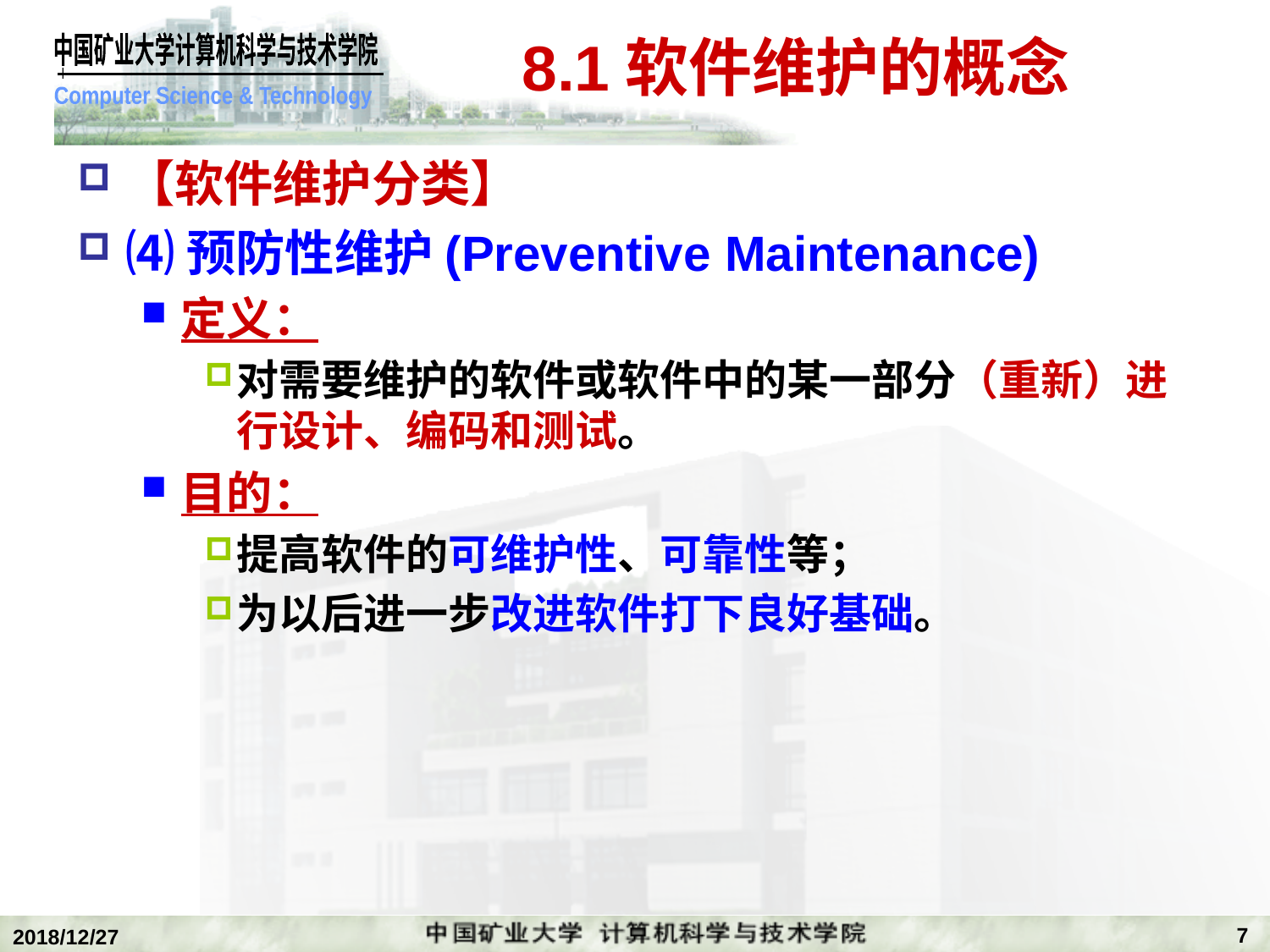

# 8.1软件维护的概念
【软件维护分类】
⑷预防性维护(Preventive Maintenance)
定义：
对需要维护的软件或软件中的某一部分（重新）进行设计、编码和测试。
目的：
提高软件的可维护性、可靠性等；
为以后进一步改进软件打下良好基础。
7
2018/12/27